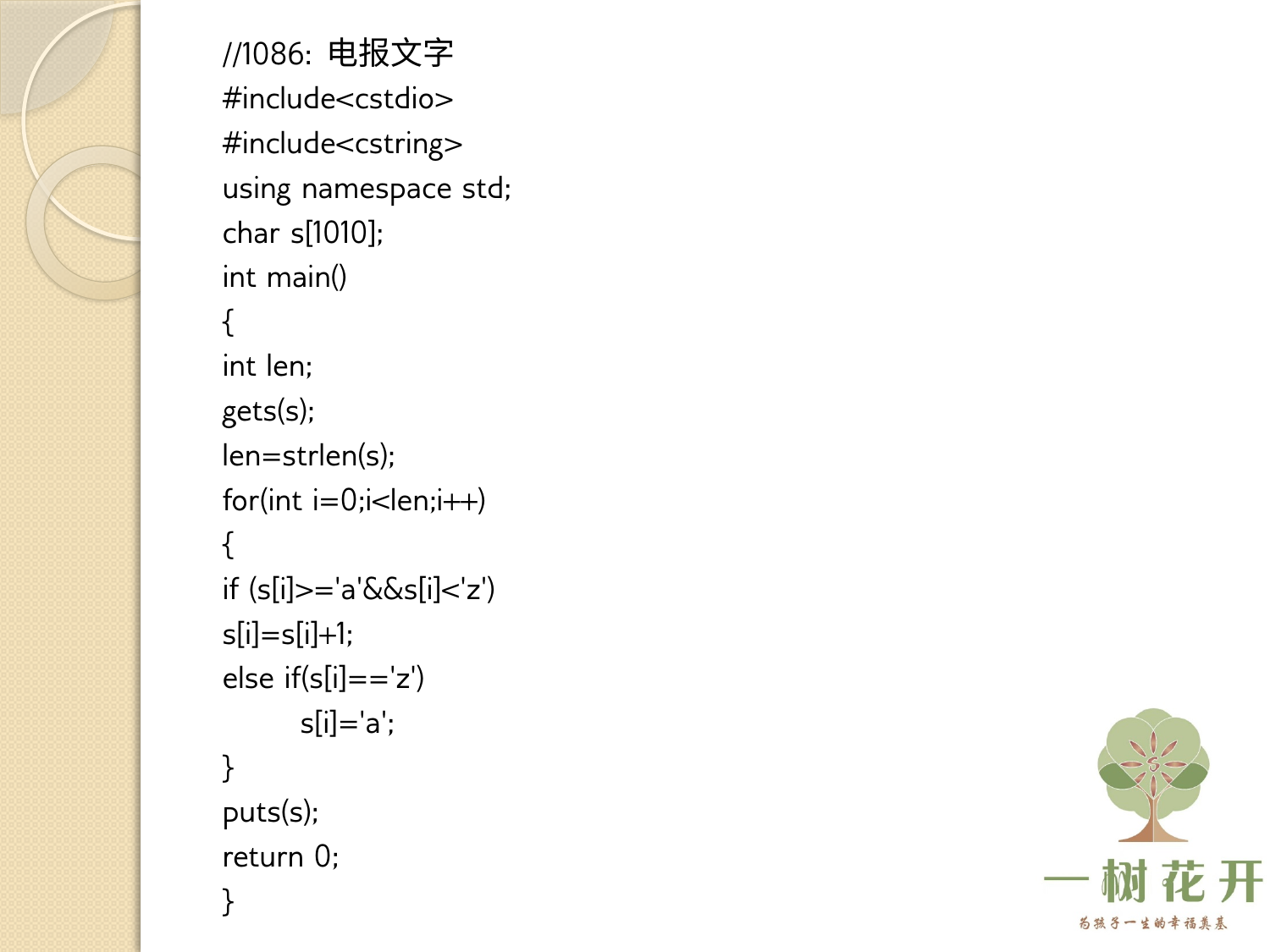

//1086: 电报文字
#include<cstdio>
#include<cstring>
using namespace std;
char s[1010];
int main()
{
	int len;
	gets(s);
	len=strlen(s);
	for(int i=0;i<len;i++)
	{
		if (s[i]>='a'&&s[i]<'z')
		s[i]=s[i]+1;
		else if(s[i]=='z')
		        s[i]='a';
	}
	puts(s);
	return 0;
}